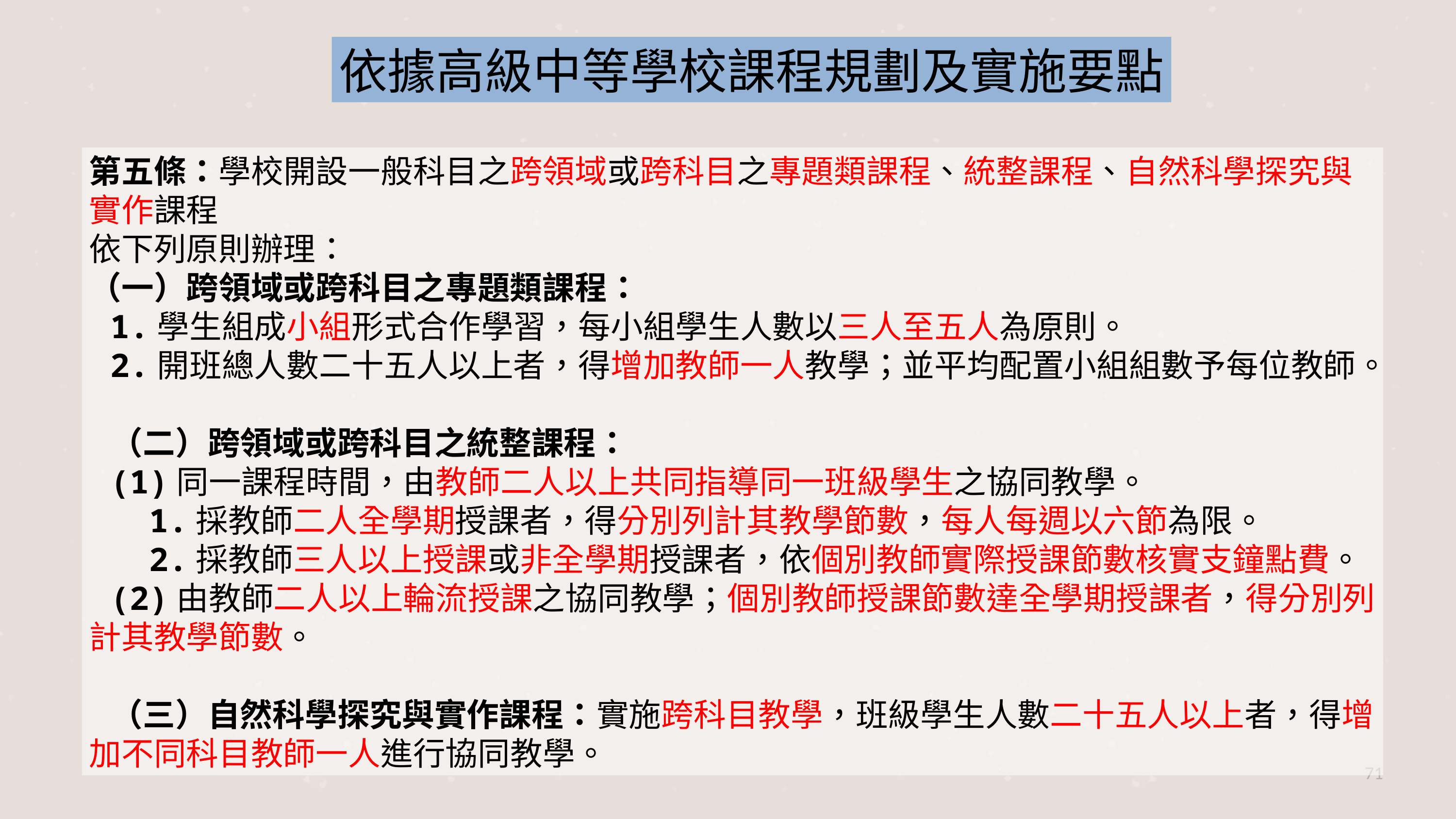

依據高級中等學校課程規劃及實施要點
第五條：學校開設一般科目之跨領域或跨科目之專題類課程、統整課程、自然科學探究與實作課程
依下列原則辦理：
（一）跨領域或跨科目之專題類課程：
1.學生組成小組形式合作學習，每小組學生人數以三人至五人為原則。
2.開班總人數二十五人以上者，得增加教師一人教學；並平均配置小組組數予每位教師。

（二）跨領域或跨科目之統整課程：
(1)同一課程時間，由教師二人以上共同指導同一班級學生之協同教學。
  1.採教師二人全學期授課者，得分別列計其教學節數，每人每週以六節為限。
  2.採教師三人以上授課或非全學期授課者，依個別教師實際授課節數核實支鐘點費。
(2)由教師二人以上輪流授課之協同教學；個別教師授課節數達全學期授課者，得分別列計其教學節數。

（三）自然科學探究與實作課程：實施跨科目教學，班級學生人數二十五人以上者，得增加不同科目教師一人進行協同教學。
71